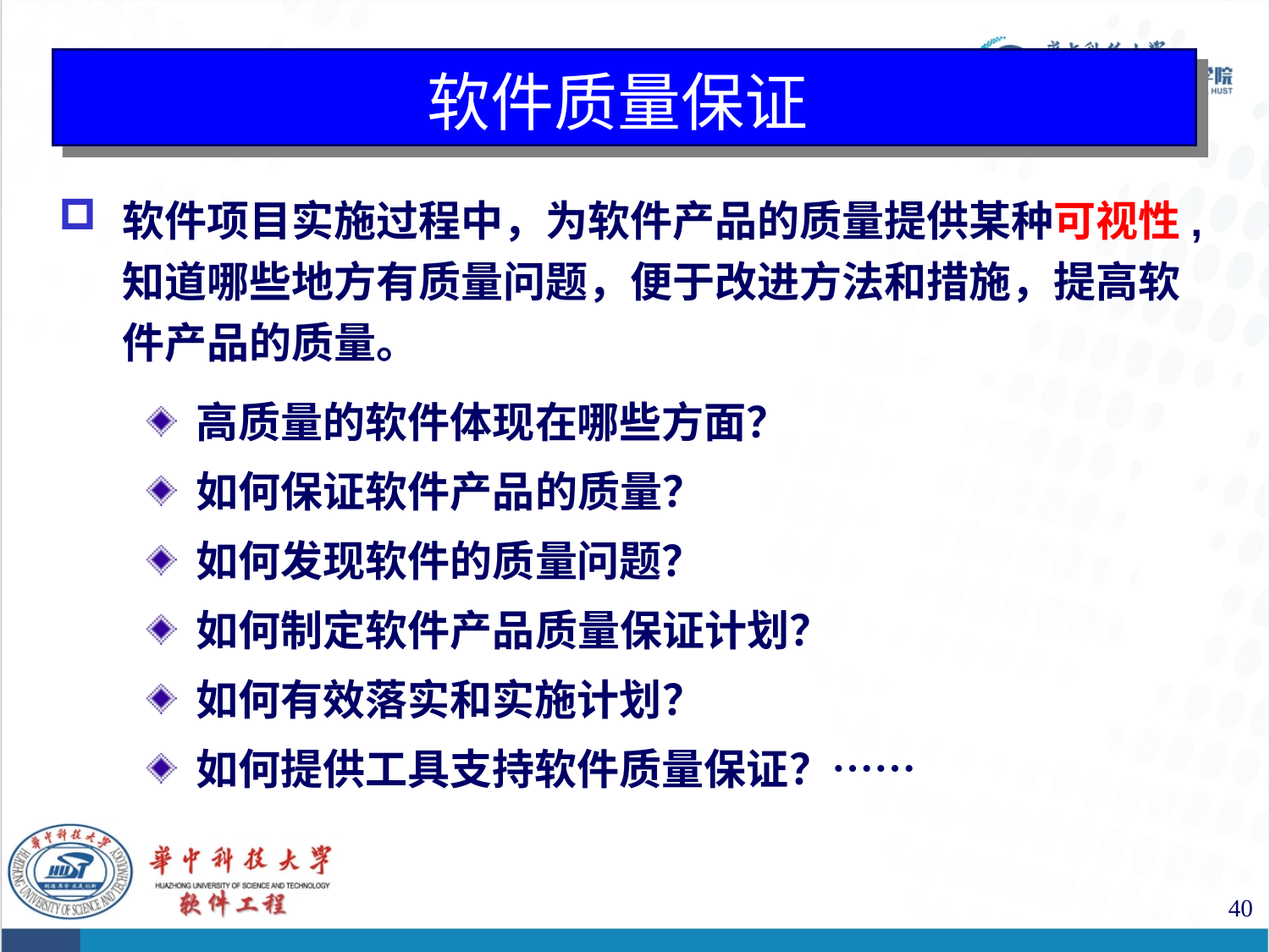

# 软件质量保证
软件项目实施过程中，为软件产品的质量提供某种可视性,知道哪些地方有质量问题，便于改进方法和措施，提高软件产品的质量。
高质量的软件体现在哪些方面？
如何保证软件产品的质量？
如何发现软件的质量问题？
如何制定软件产品质量保证计划？
如何有效落实和实施计划？
如何提供工具支持软件质量保证？……
40